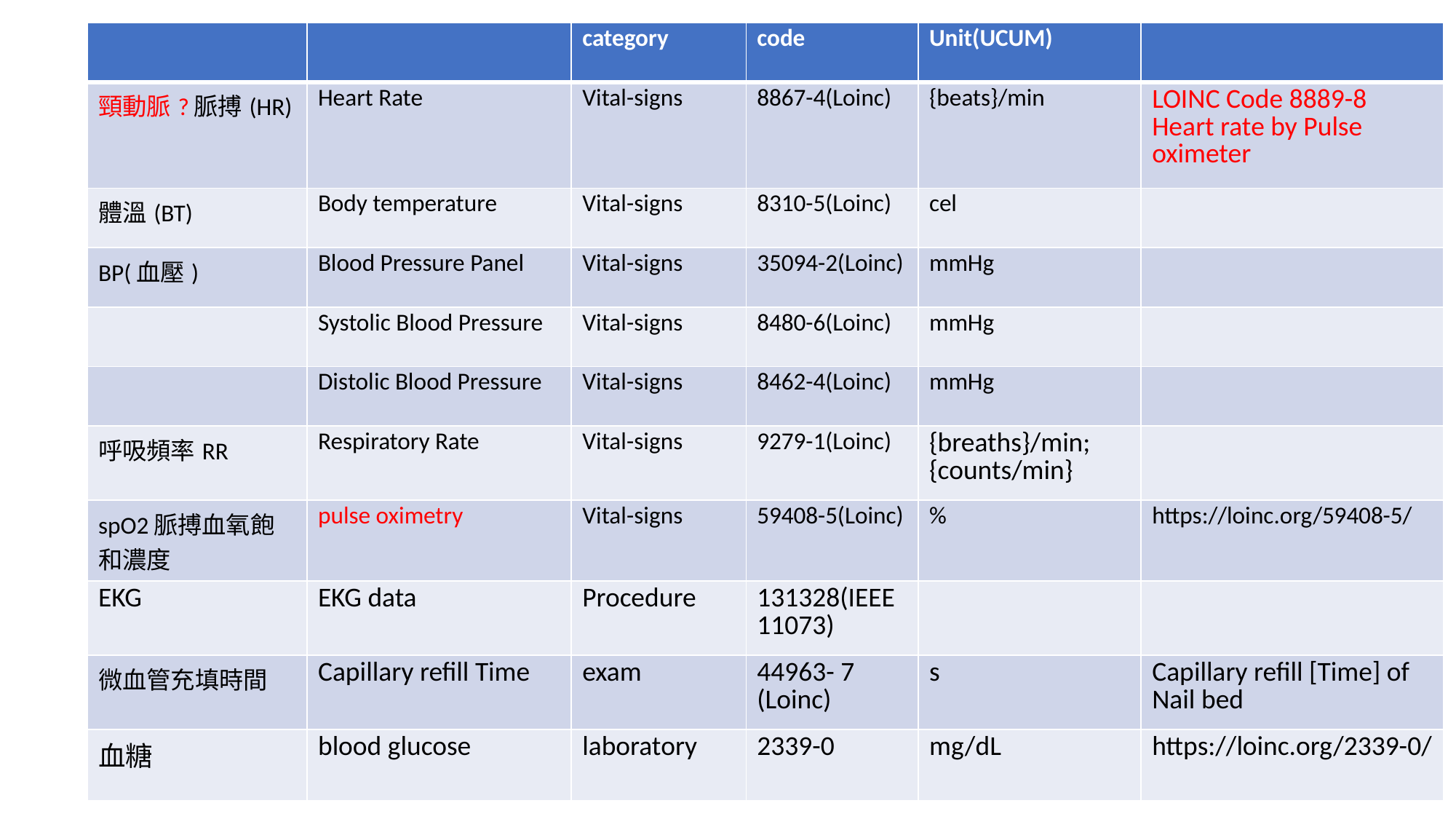

|  |  | category | code | Unit(UCUM) |  |
| --- | --- | --- | --- | --- | --- |
| 頸動脈?脈搏(HR) | Heart Rate | Vital-signs | 8867-4(Loinc) | {beats}/min | LOINC Code 8889-8 Heart rate by Pulse oximeter |
| 體溫(BT) | Body temperature | Vital-signs | 8310-5(Loinc) | cel |  |
| BP(血壓) | Blood Pressure Panel | Vital-signs | 35094-2(Loinc) | mmHg |  |
|  | Systolic Blood Pressure | Vital-signs | 8480-6(Loinc) | mmHg |  |
|  | Distolic Blood Pressure | Vital-signs | 8462-4(Loinc) | mmHg |  |
| 呼吸頻率RR | Respiratory Rate | Vital-signs | 9279-1(Loinc) | {breaths}/min; {counts/min} |  |
| spO2脈搏血氧飽和濃度 | pulse oximetry | Vital-signs | 59408-5(Loinc) | % | https://loinc.org/59408-5/ |
| EKG | EKG data | Procedure | 131328(IEEE 11073) |  |  |
| 微血管充填時間 | Capillary refill Time | exam | 44963- 7 (Loinc) | s | Capillary refill [Time] of Nail bed |
| 血糖 | blood glucose | laboratory | 2339-0 | mg/dL | https://loinc.org/2339-0/ |